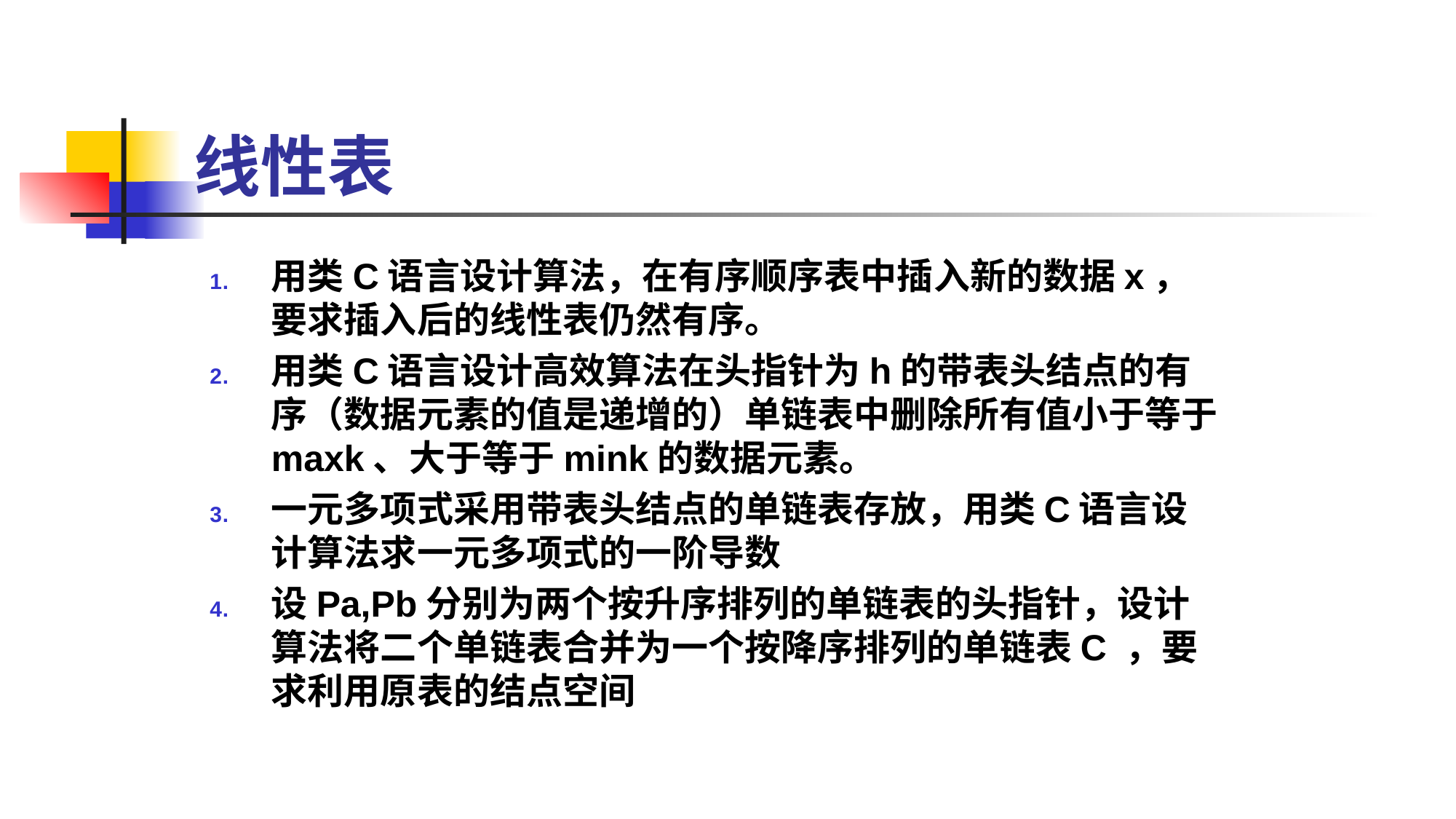

# 线性表
用类C语言设计算法，在有序顺序表中插入新的数据x，要求插入后的线性表仍然有序。
用类C语言设计高效算法在头指针为h的带表头结点的有序（数据元素的值是递增的）单链表中删除所有值小于等于maxk、大于等于mink的数据元素。
一元多项式采用带表头结点的单链表存放，用类C语言设计算法求一元多项式的一阶导数
设Pa,Pb分别为两个按升序排列的单链表的头指针，设计算法将二个单链表合并为一个按降序排列的单链表C ，要求利用原表的结点空间